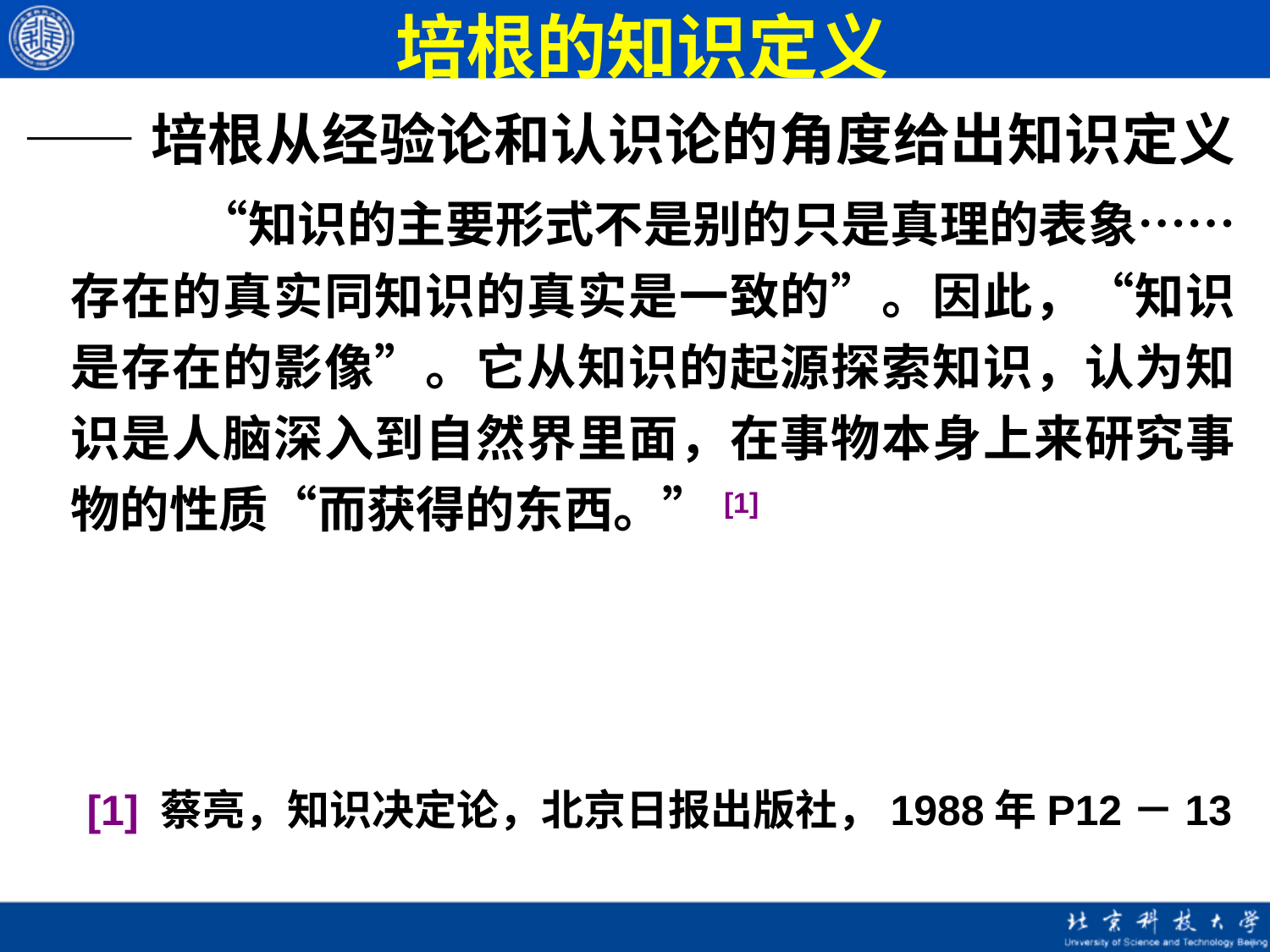

# 培根的知识定义
——培根从经验论和认识论的角度给出知识定义         	“知识的主要形式不是别的只是真理的表象……存在的真实同知识的真实是一致的”。因此，“知识是存在的影像”。它从知识的起源探索知识，认为知识是人脑深入到自然界里面，在事物本身上来研究事物的性质“而获得的东西。”[1]

[1] 蔡亮，知识决定论，北京日报出版社，1988年P12－13